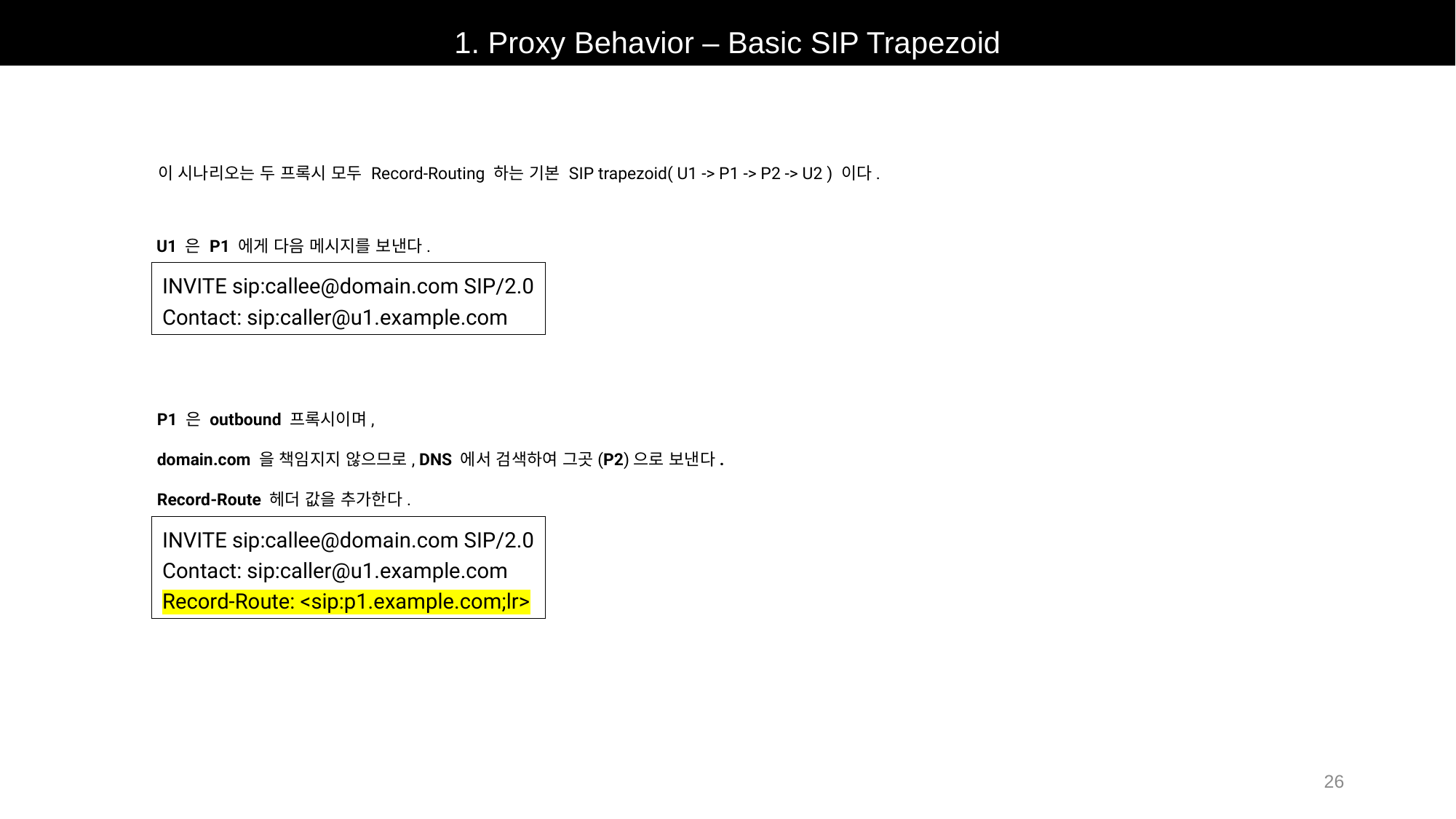

# 1. Proxy Behavior – Basic SIP Trapezoid
이 시나리오는 두 프록시 모두 Record-Routing 하는 기본 SIP trapezoid( U1 -> P1 -> P2 -> U2 ) 이다.
U1 은 P1 에게 다음 메시지를 보낸다.
INVITE sip:callee@domain.com SIP/2.0
Contact: sip:caller@u1.example.com
P1 은 outbound 프록시이며,
domain.com 을 책임지지 않으므로, DNS 에서 검색하여 그곳(P2)으로 보낸다.
Record-Route 헤더 값을 추가한다.
INVITE sip:callee@domain.com SIP/2.0
Contact: sip:caller@u1.example.com
Record-Route: <sip:p1.example.com;lr>
26